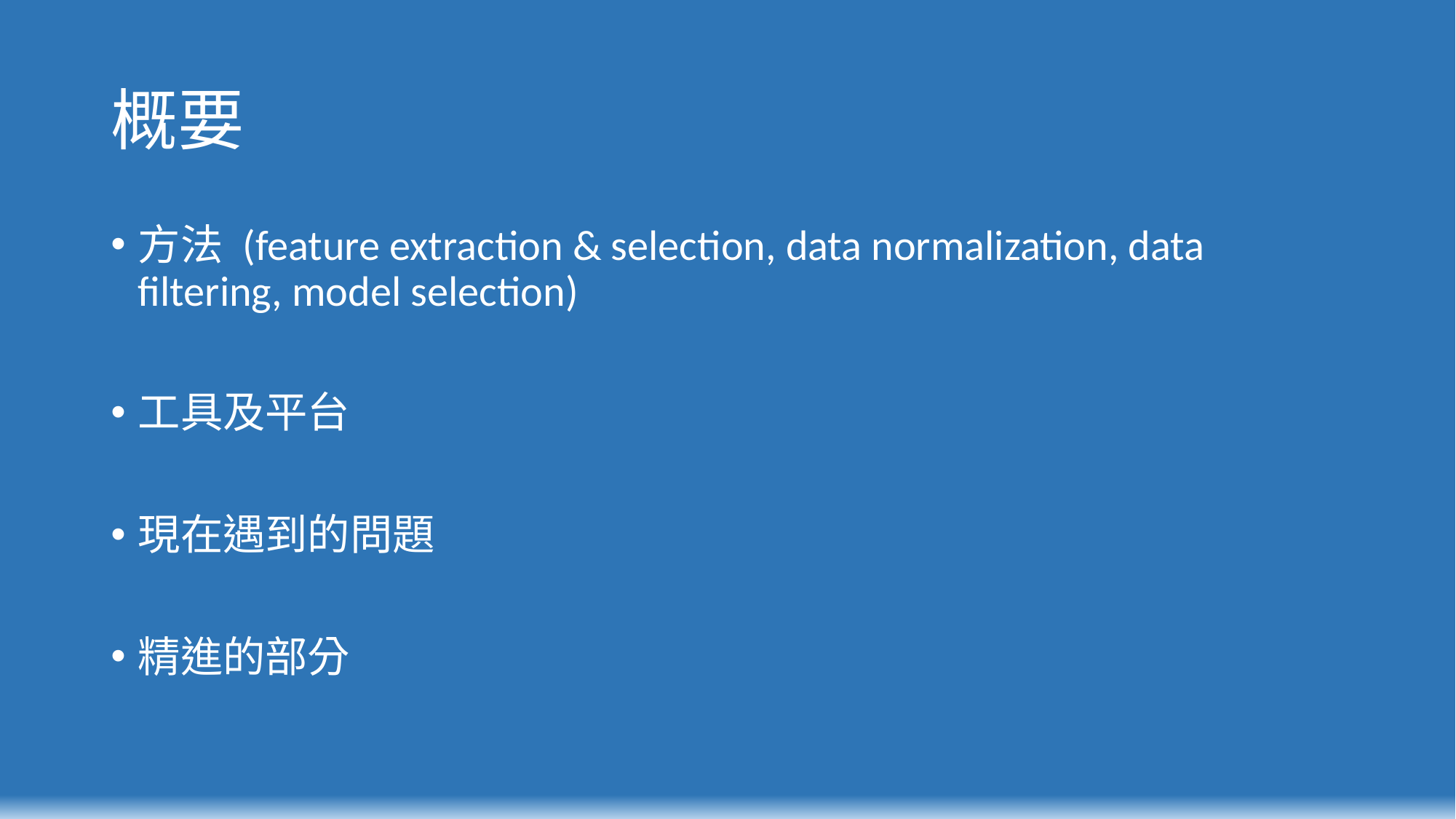

# 概要
方法 (feature extraction & selection, data normalization, data filtering, model selection)

工具及平台

現在遇到的問題

精進的部分